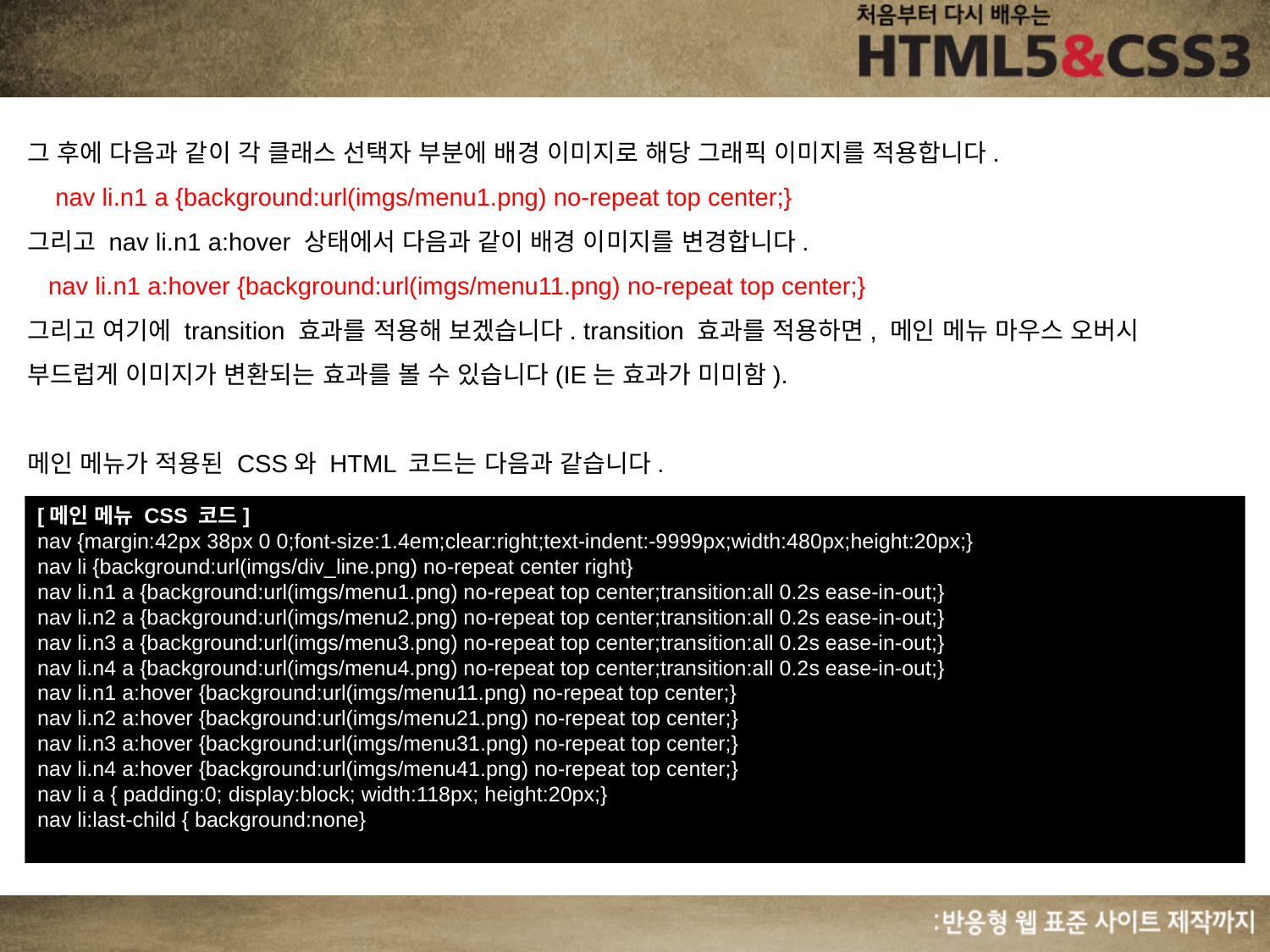

그 후에 다음과 같이 각 클래스 선택자 부분에 배경 이미지로 해당 그래픽 이미지를 적용합니다.
    nav li.n1 a {background:url(imgs/menu1.png) no-repeat top center;}
그리고 nav li.n1 a:hover 상태에서 다음과 같이 배경 이미지를 변경합니다.
   nav li.n1 a:hover {background:url(imgs/menu11.png) no-repeat top center;}
그리고 여기에 transition 효과를 적용해 보겠습니다. transition 효과를 적용하면, 메인 메뉴 마우스 오버시 부드럽게 이미지가 변환되는 효과를 볼 수 있습니다(IE는 효과가 미미함).

메인 메뉴가 적용된 CSS와 HTML 코드는 다음과 같습니다.

[메인 메뉴 CSS 코드]
nav {margin:42px 38px 0 0;font-size:1.4em;clear:right;text-indent:-9999px;width:480px;height:20px;}
nav li {background:url(imgs/div_line.png) no-repeat center right}
nav li.n1 a {background:url(imgs/menu1.png) no-repeat top center;transition:all 0.2s ease-in-out;}
nav li.n2 a {background:url(imgs/menu2.png) no-repeat top center;transition:all 0.2s ease-in-out;}
nav li.n3 a {background:url(imgs/menu3.png) no-repeat top center;transition:all 0.2s ease-in-out;}
nav li.n4 a {background:url(imgs/menu4.png) no-repeat top center;transition:all 0.2s ease-in-out;}
nav li.n1 a:hover {background:url(imgs/menu11.png) no-repeat top center;}
nav li.n2 a:hover {background:url(imgs/menu21.png) no-repeat top center;}
nav li.n3 a:hover {background:url(imgs/menu31.png) no-repeat top center;}
nav li.n4 a:hover {background:url(imgs/menu41.png) no-repeat top center;}
nav li a { padding:0; display:block; width:118px; height:20px;}
nav li:last-child { background:none}